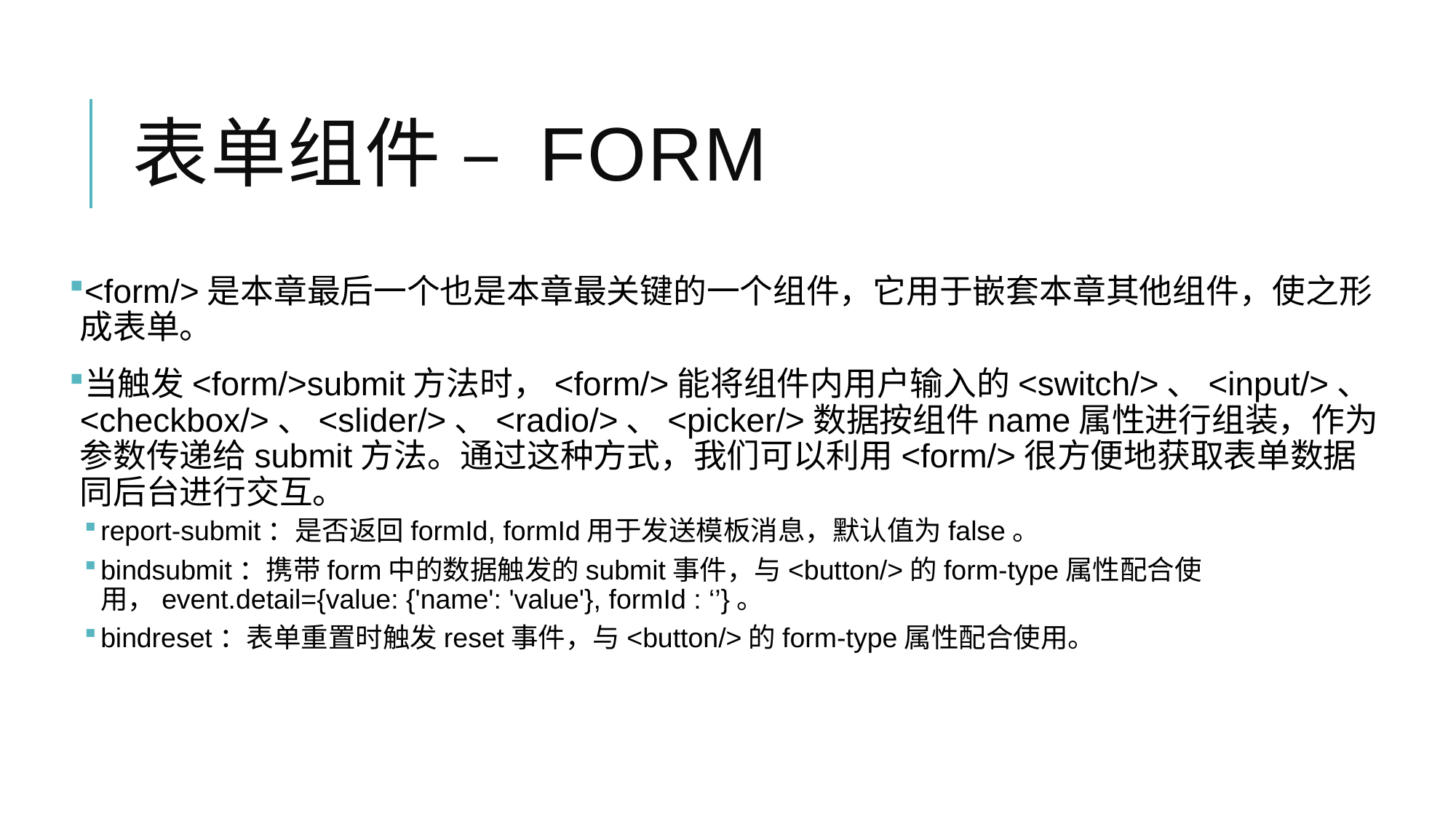

# 表单组件 – Form
<form/>是本章最后一个也是本章最关键的一个组件，它用于嵌套本章其他组件，使之形成表单。
当触发<form/>submit方法时，<form/>能将组件内用户输入的<switch/>、<input/>、<checkbox/>、<slider/>、<radio/>、<picker/>数据按组件name属性进行组装，作为参数传递给submit方法。通过这种方式，我们可以利用<form/>很方便地获取表单数据同后台进行交互。
report-submit：是否返回formId, formId用于发送模板消息，默认值为false。
bindsubmit：携带form中的数据触发的submit事件，与<button/>的form-type属性配合使用，event.detail={value: {'name': 'value'}, formId : ‘’}。
bindreset：表单重置时触发reset事件，与<button/>的form-type属性配合使用。